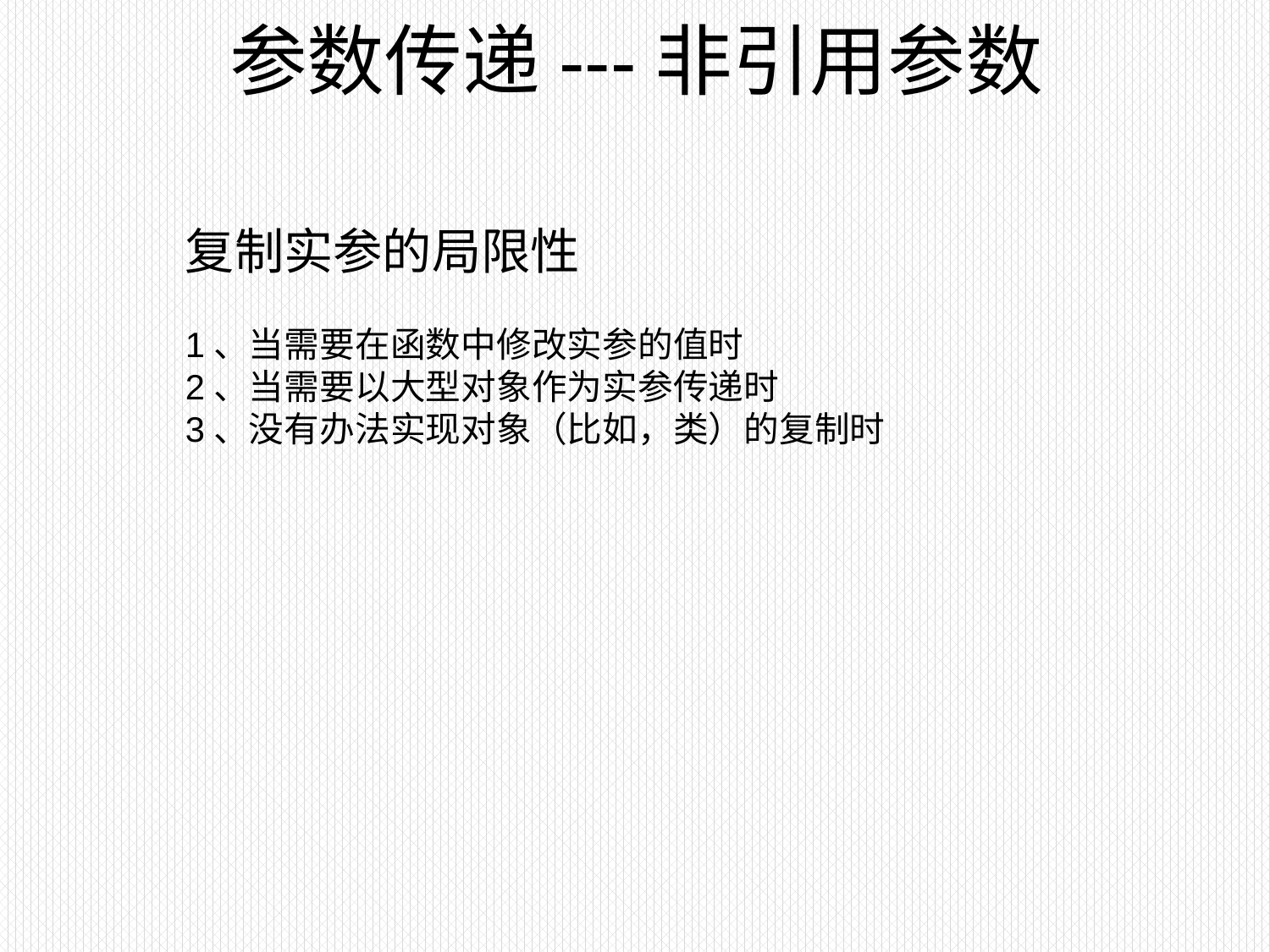

# 参数传递---非引用参数
复制实参的局限性

1、当需要在函数中修改实参的值时
2、当需要以大型对象作为实参传递时
3、没有办法实现对象（比如，类）的复制时